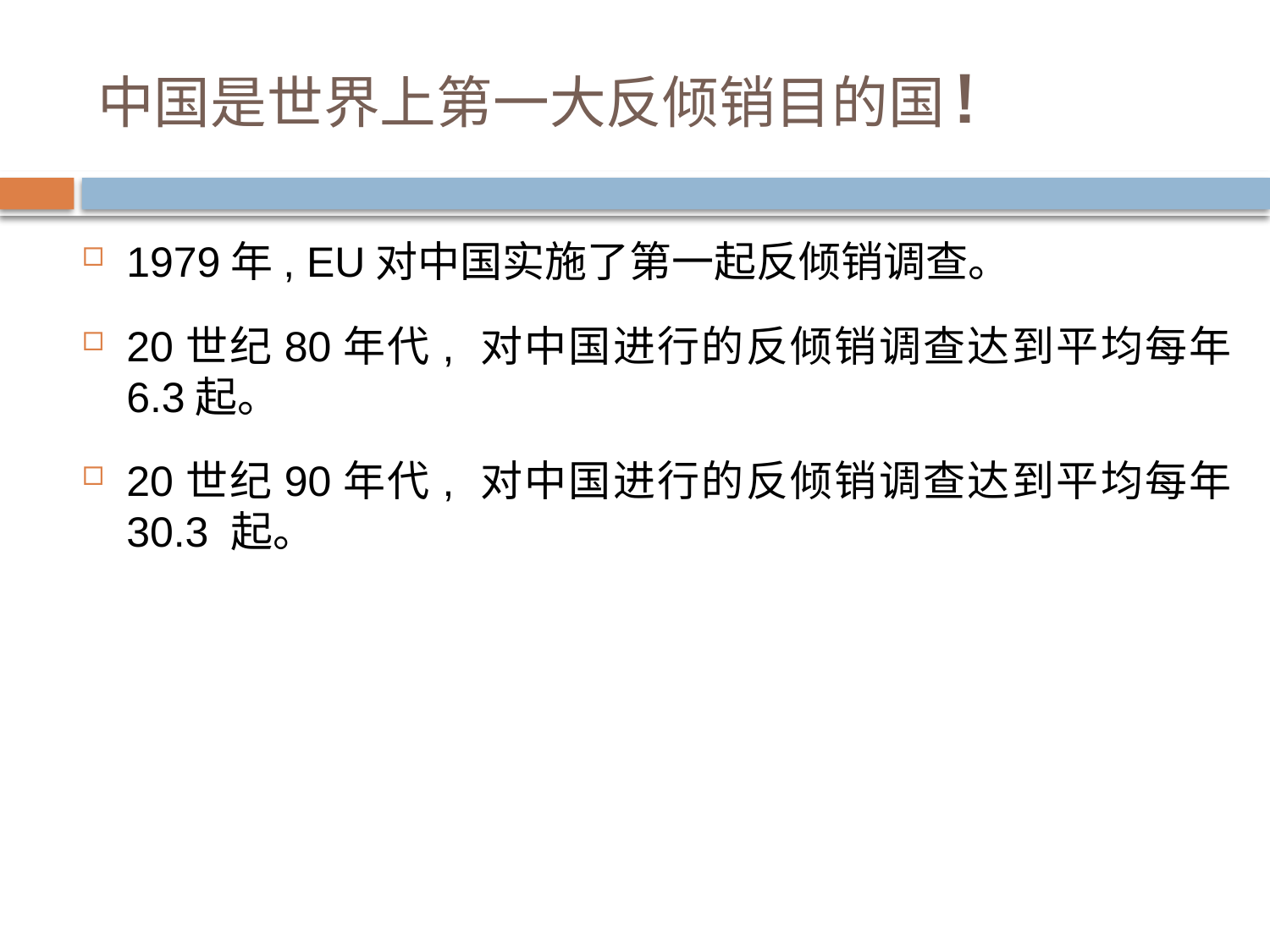

# 中国是世界上第一大反倾销目的国!
1979年, EU对中国实施了第一起反倾销调查。
20世纪80年代, 对中国进行的反倾销调查达到平均每年6.3起。
20世纪90年代, 对中国进行的反倾销调查达到平均每年30.3 起。